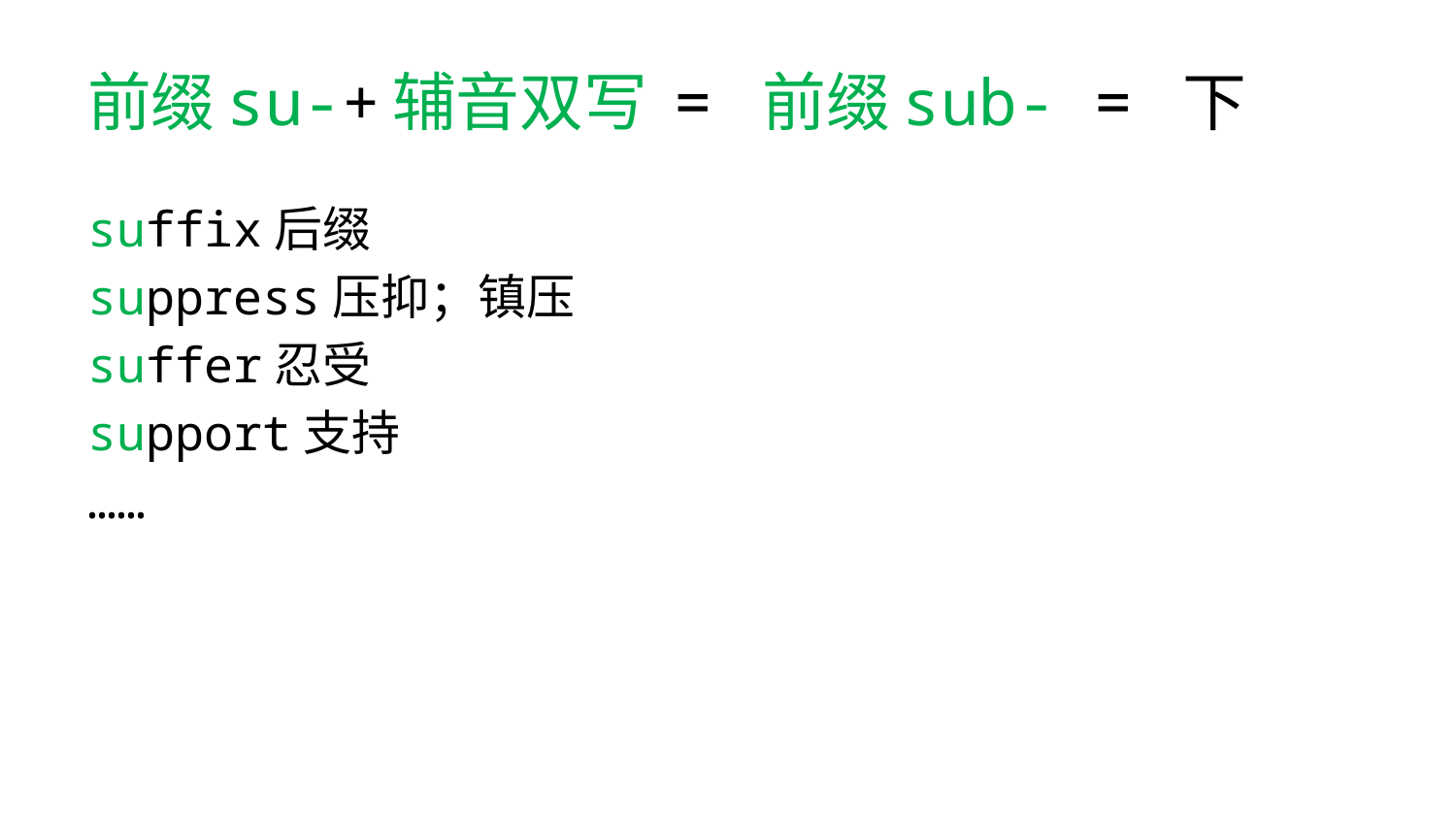

# 前缀su-+辅音双写 = 前缀sub- = 下
suffix后缀
suppress压抑；镇压
suffer忍受
support支持
……